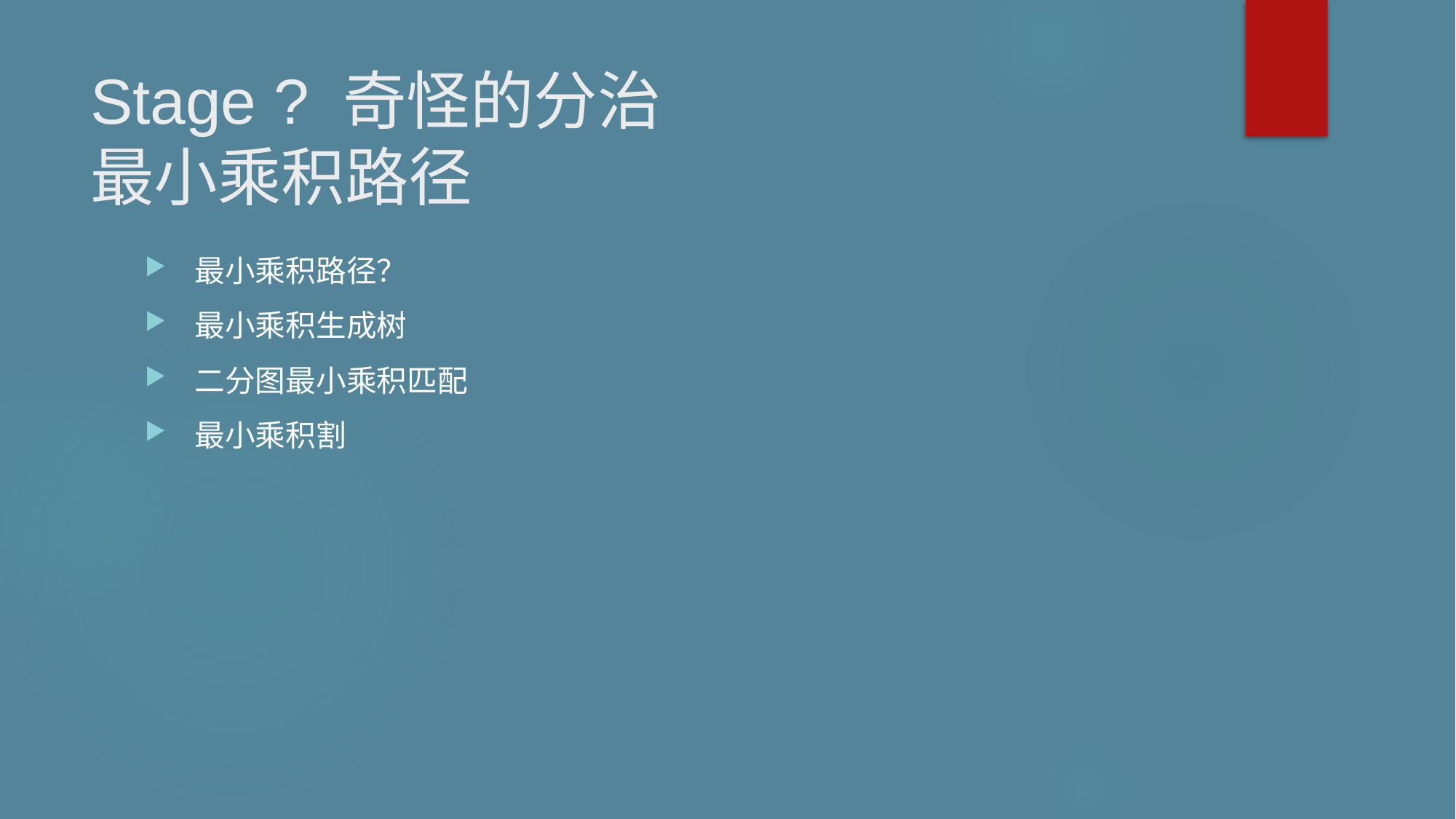

# Stage ? 奇怪的分治 最小乘积路径
最小乘积路径？
最小乘积生成树
二分图最小乘积匹配
最小乘积割